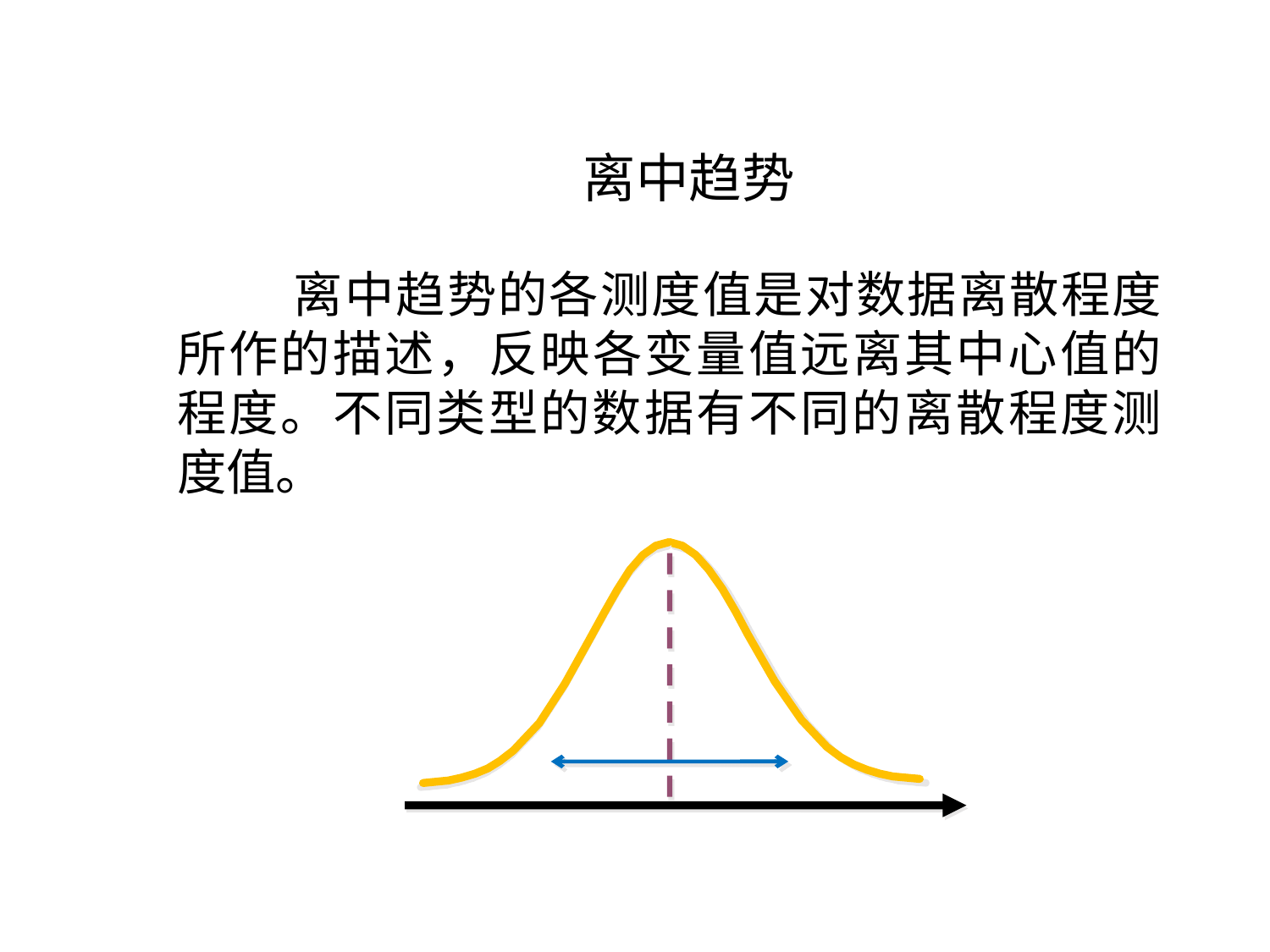

# 离中趋势
        离中趋势的各测度值是对数据离散程度所作的描述，反映各变量值远离其中心值的程度。不同类型的数据有不同的离散程度测度值。